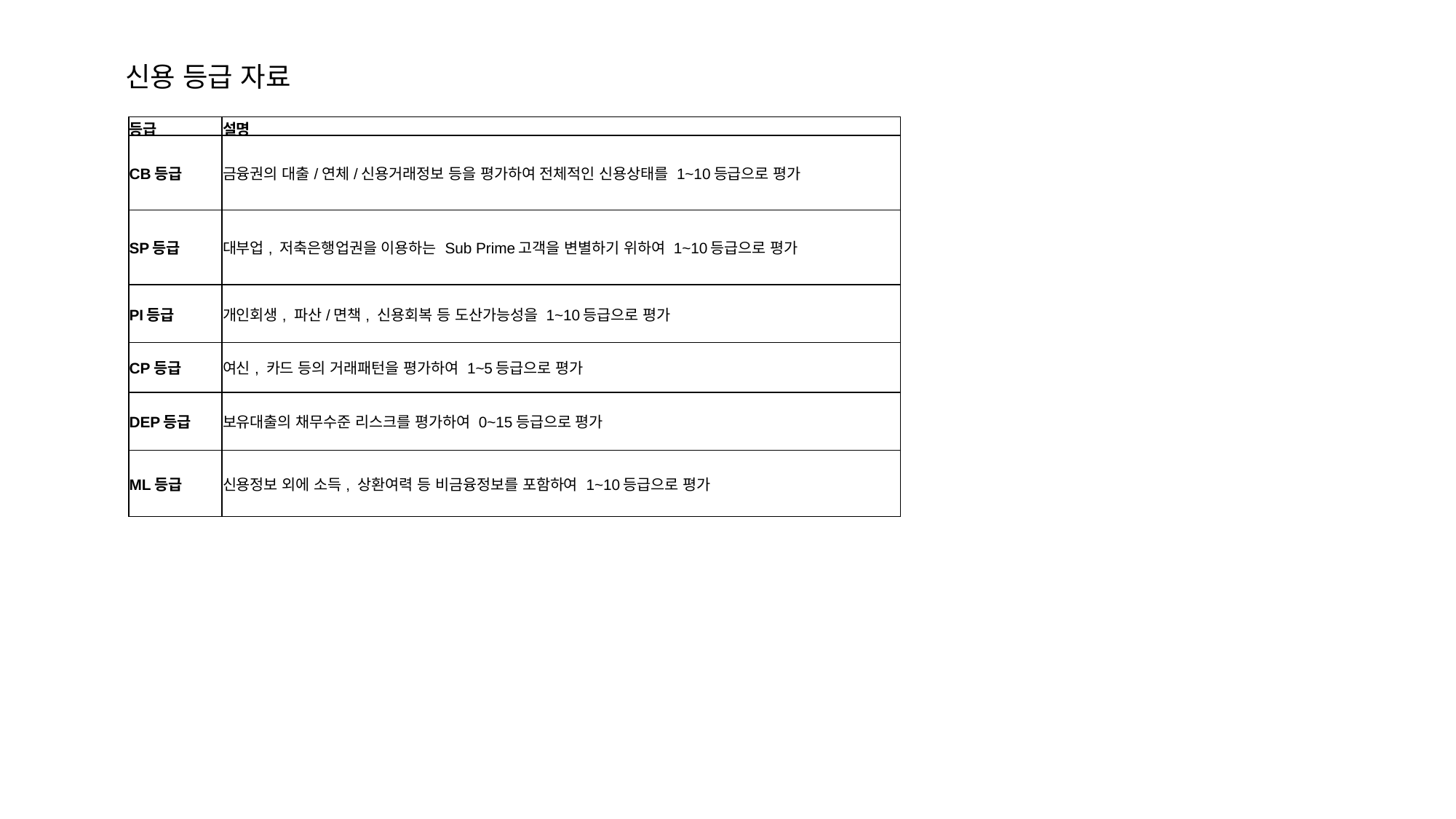

신용 등급 자료
| 등급 | 설명 |
| --- | --- |
| CB등급 | 금융권의 대출/연체/신용거래정보 등을 평가하여 전체적인 신용상태를 1~10등급으로 평가 |
| SP등급 | 대부업, 저축은행업권을 이용하는 Sub Prime고객을 변별하기 위하여 1~10등급으로 평가 |
| PI등급 | 개인회생, 파산/면책, 신용회복 등 도산가능성을 1~10등급으로 평가 |
| CP등급 | 여신, 카드 등의 거래패턴을 평가하여 1~5등급으로 평가 |
| DEP등급 | 보유대출의 채무수준 리스크를 평가하여 0~15등급으로 평가 |
| ML등급 | 신용정보 외에 소득, 상환여력 등 비금융정보를 포함하여 1~10등급으로 평가 |